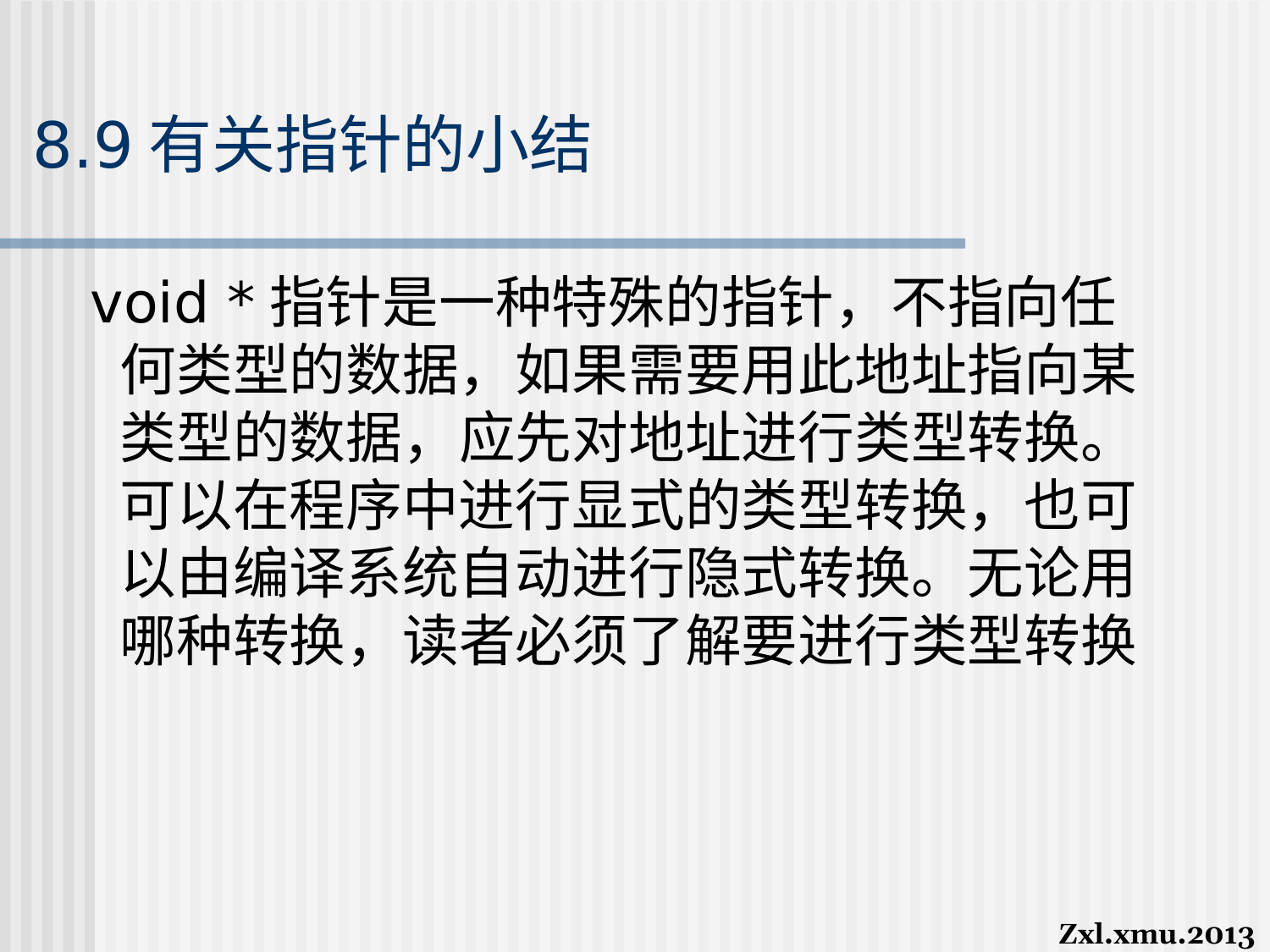

# 8.9有关指针的小结
 void *指针是一种特殊的指针，不指向任何类型的数据，如果需要用此地址指向某类型的数据，应先对地址进行类型转换。可以在程序中进行显式的类型转换，也可以由编译系统自动进行隐式转换。无论用哪种转换，读者必须了解要进行类型转换